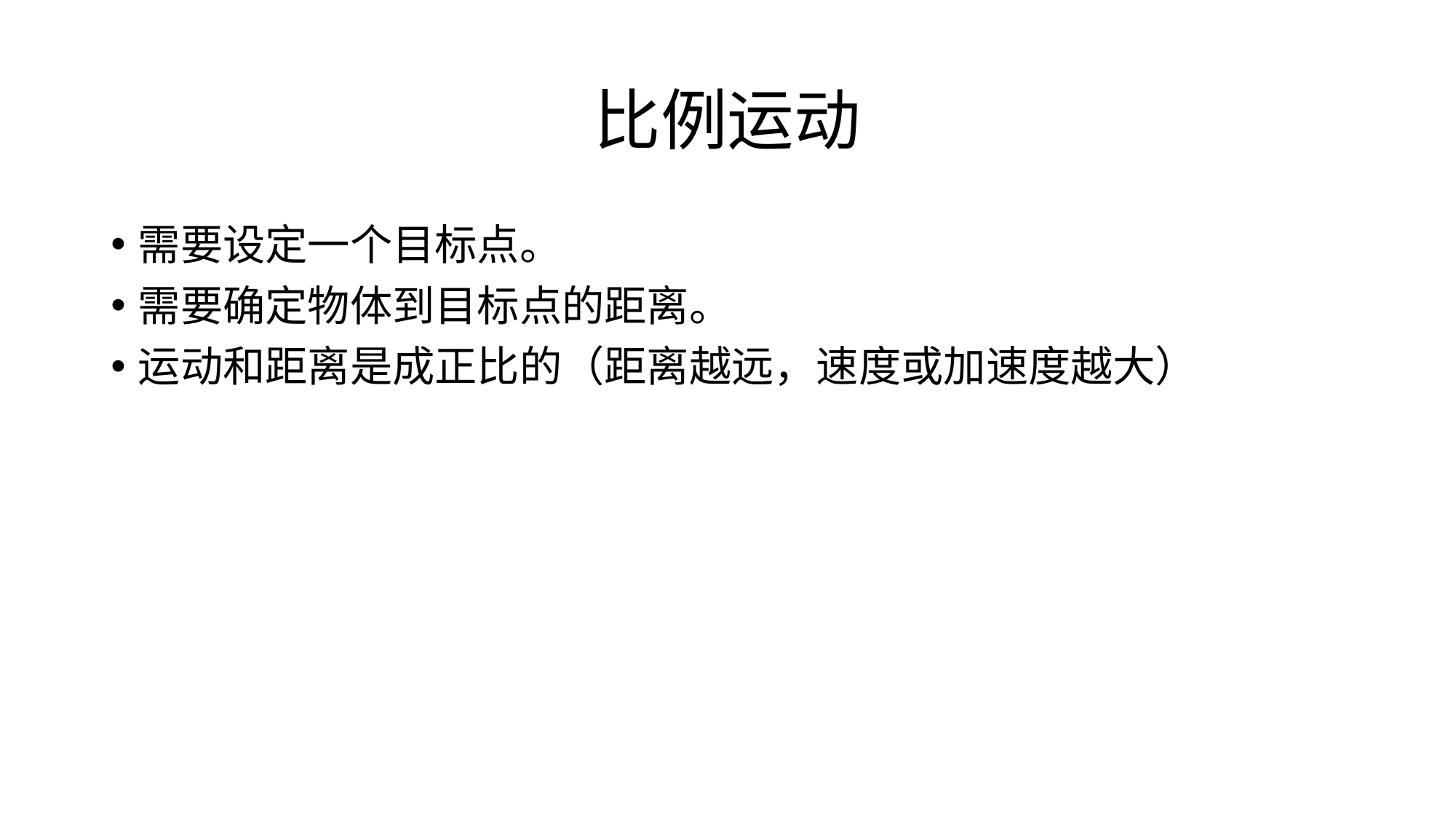

# 比例运动
需要设定一个目标点。
需要确定物体到目标点的距离。
运动和距离是成正比的（距离越远，速度或加速度越大）